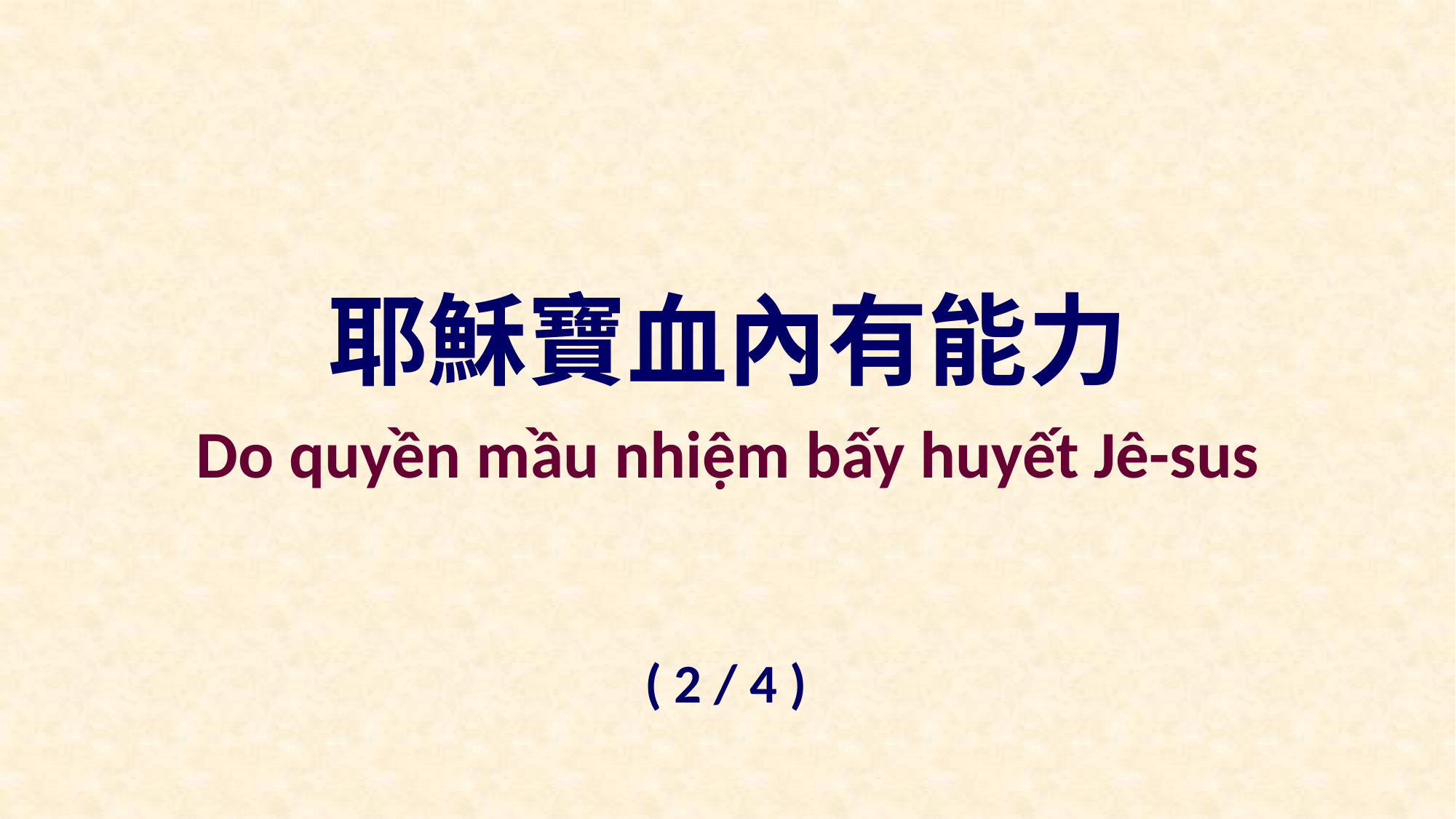

耶穌寶血內有能力
Do quyền mầu nhiệm bấy huyết Jê-sus
( 2 / 4 )